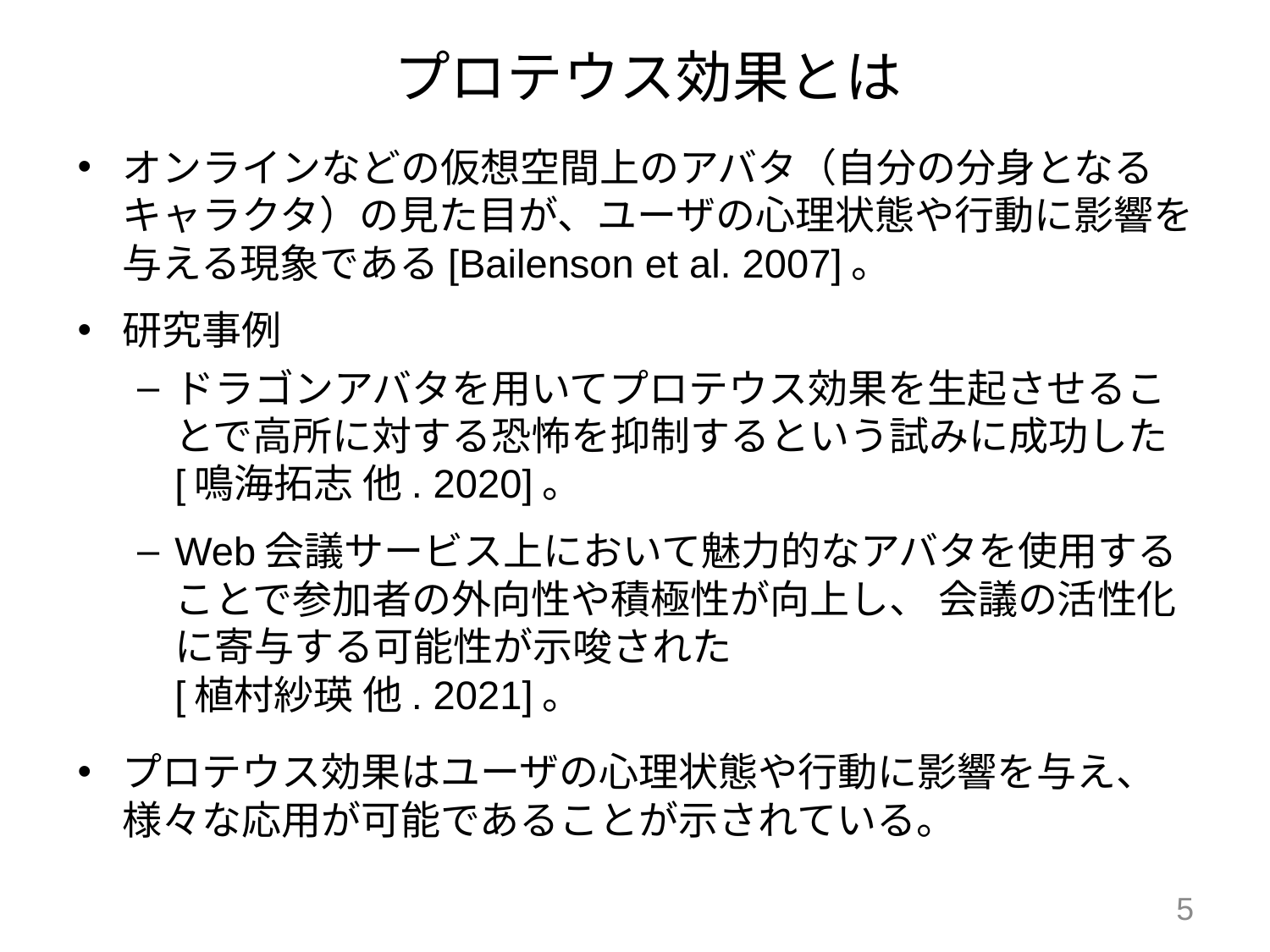

# プロテウス効果とは
オンラインなどの仮想空間上のアバタ（自分の分身となるキャラクタ）の見た目が、ユーザの心理状態や行動に影響を与える現象である[Bailenson et al. 2007]。
研究事例
ドラゴンアバタを用いてプロテウス効果を生起させることで高所に対する恐怖を抑制するという試みに成功した[鳴海拓志 他. 2020]。
Web会議サービス上において魅力的なアバタを使用することで参加者の外向性や積極性が向上し、 会議の活性化に寄与する可能性が示唆された
[植村紗瑛 他. 2021]。
プロテウス効果はユーザの心理状態や行動に影響を与え、 様々な応用が可能であることが示されている。
5